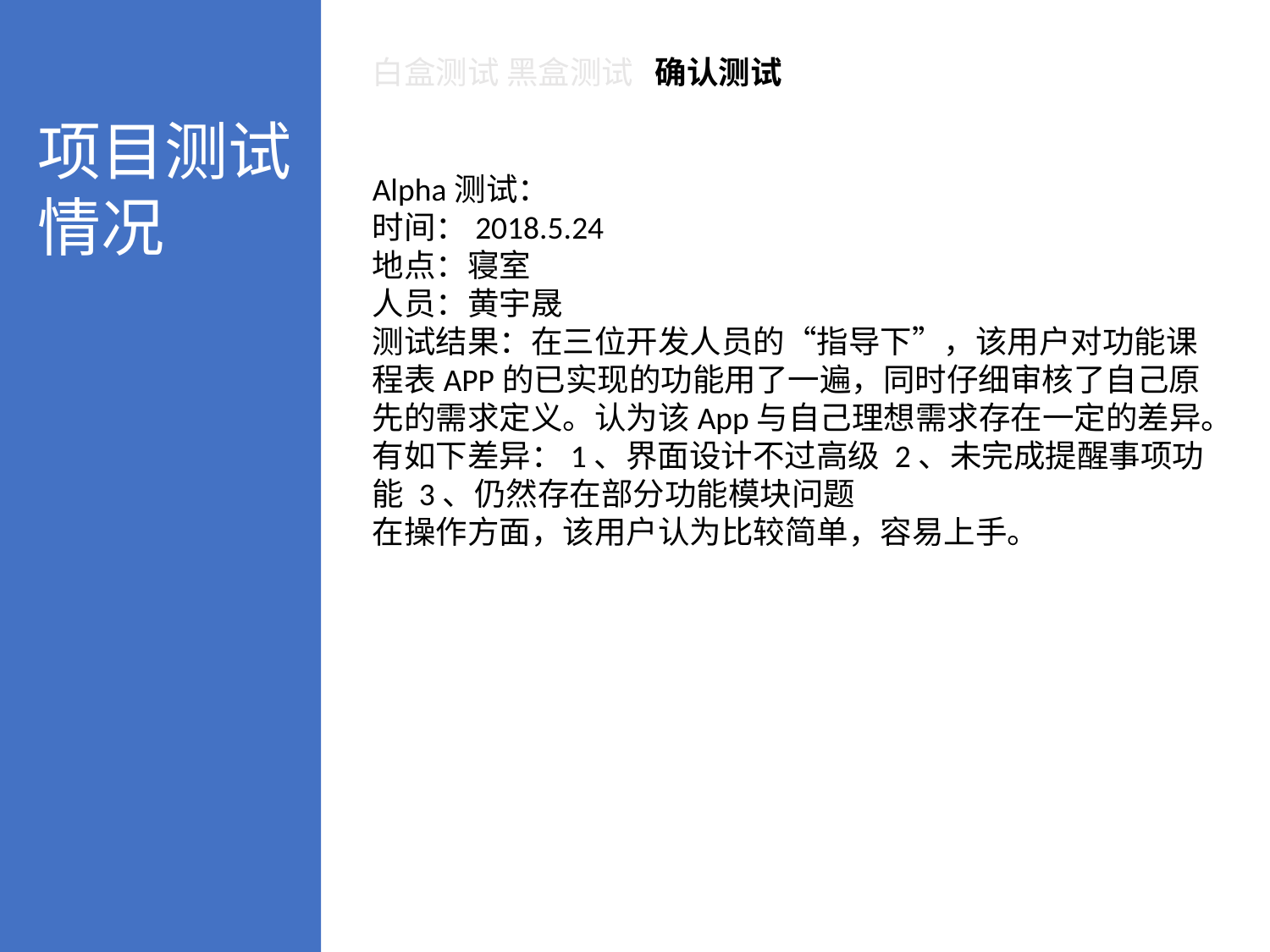

项目测试情况
白盒测试 黑盒测试   确认测试
Alpha测试：
时间：2018.5.24
地点：寝室
人员：黄宇晟
测试结果：在三位开发人员的“指导下”，该用户对功能课程表APP的已实现的功能用了一遍，同时仔细审核了自己原先的需求定义。认为该App与自己理想需求存在一定的差异。有如下差异：1、界面设计不过高级 2、未完成提醒事项功能 3、仍然存在部分功能模块问题
在操作方面，该用户认为比较简单，容易上手。